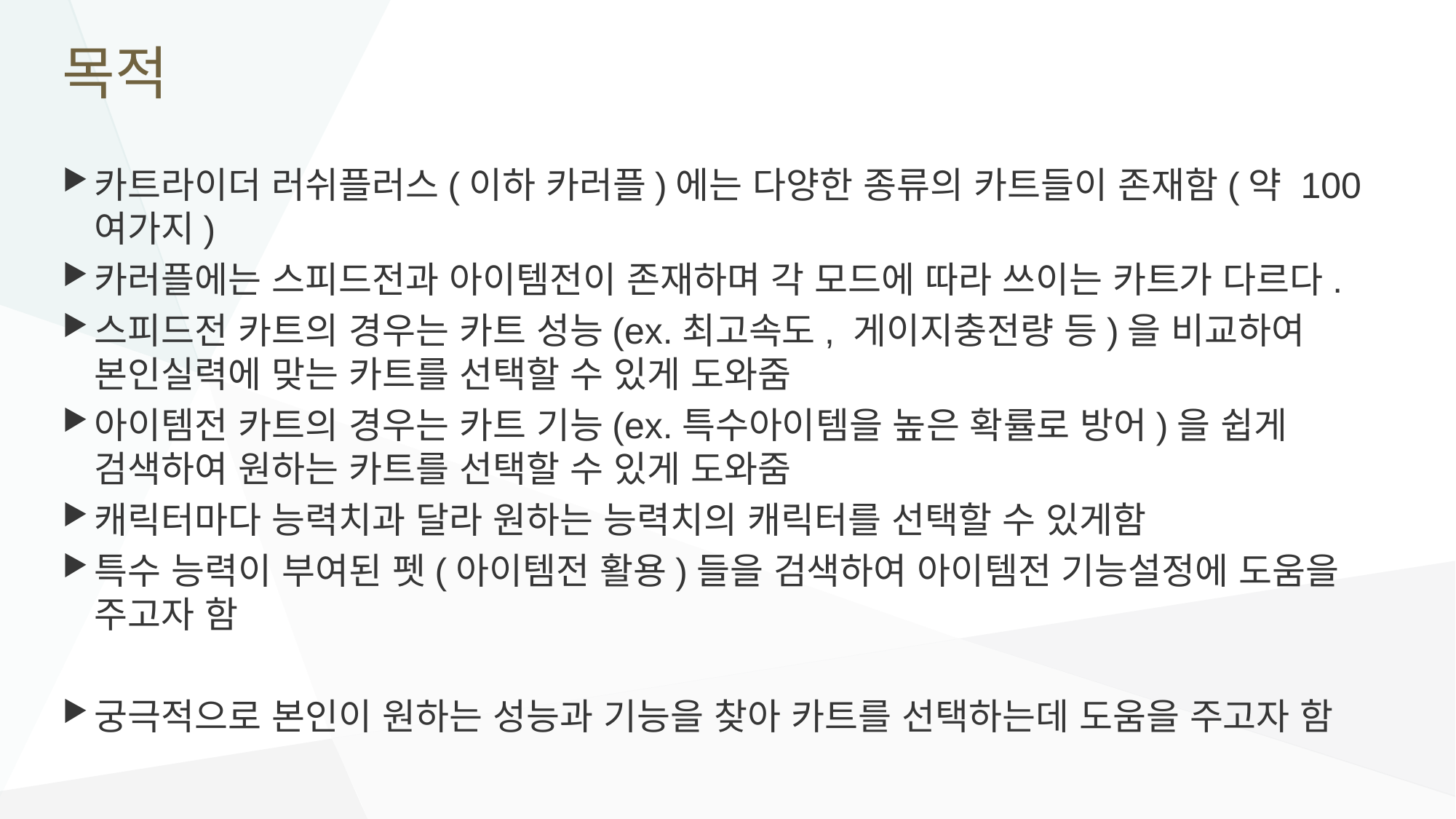

# 목적
카트라이더 러쉬플러스(이하 카러플)에는 다양한 종류의 카트들이 존재함(약 100여가지)
카러플에는 스피드전과 아이템전이 존재하며 각 모드에 따라 쓰이는 카트가 다르다.
스피드전 카트의 경우는 카트 성능(ex.최고속도, 게이지충전량 등)을 비교하여 본인실력에 맞는 카트를 선택할 수 있게 도와줌
아이템전 카트의 경우는 카트 기능(ex.특수아이템을 높은 확률로 방어)을 쉽게 검색하여 원하는 카트를 선택할 수 있게 도와줌
캐릭터마다 능력치과 달라 원하는 능력치의 캐릭터를 선택할 수 있게함
특수 능력이 부여된 펫(아이템전 활용)들을 검색하여 아이템전 기능설정에 도움을 주고자 함

궁극적으로 본인이 원하는 성능과 기능을 찾아 카트를 선택하는데 도움을 주고자 함